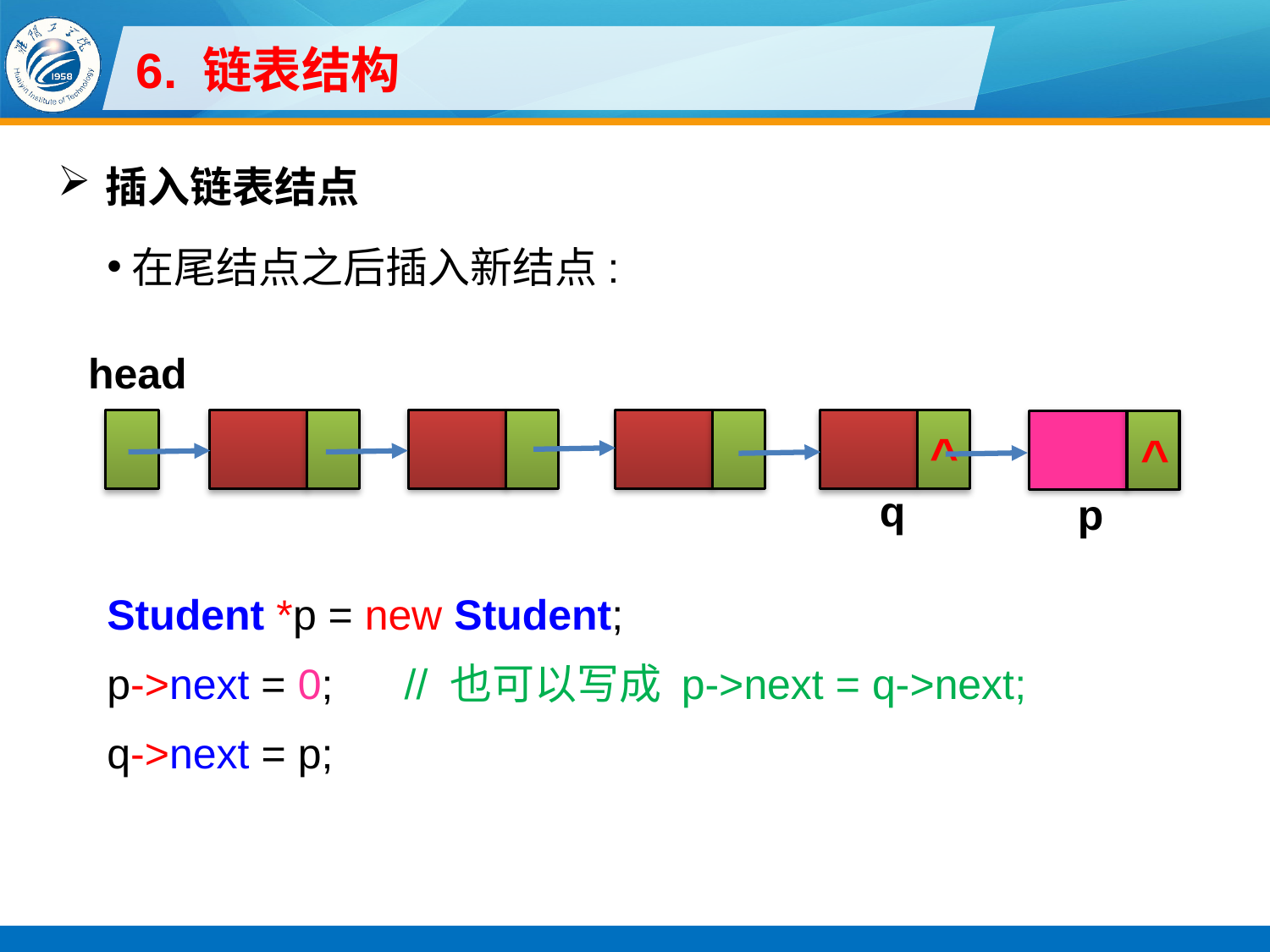

# 6. 链表结构
插入链表结点
在尾结点之后插入新结点:

Student *p = new Student;
p->next = 0;      // 也可以写成 p->next = q->next;
q->next = p;

head

^
^
q
p